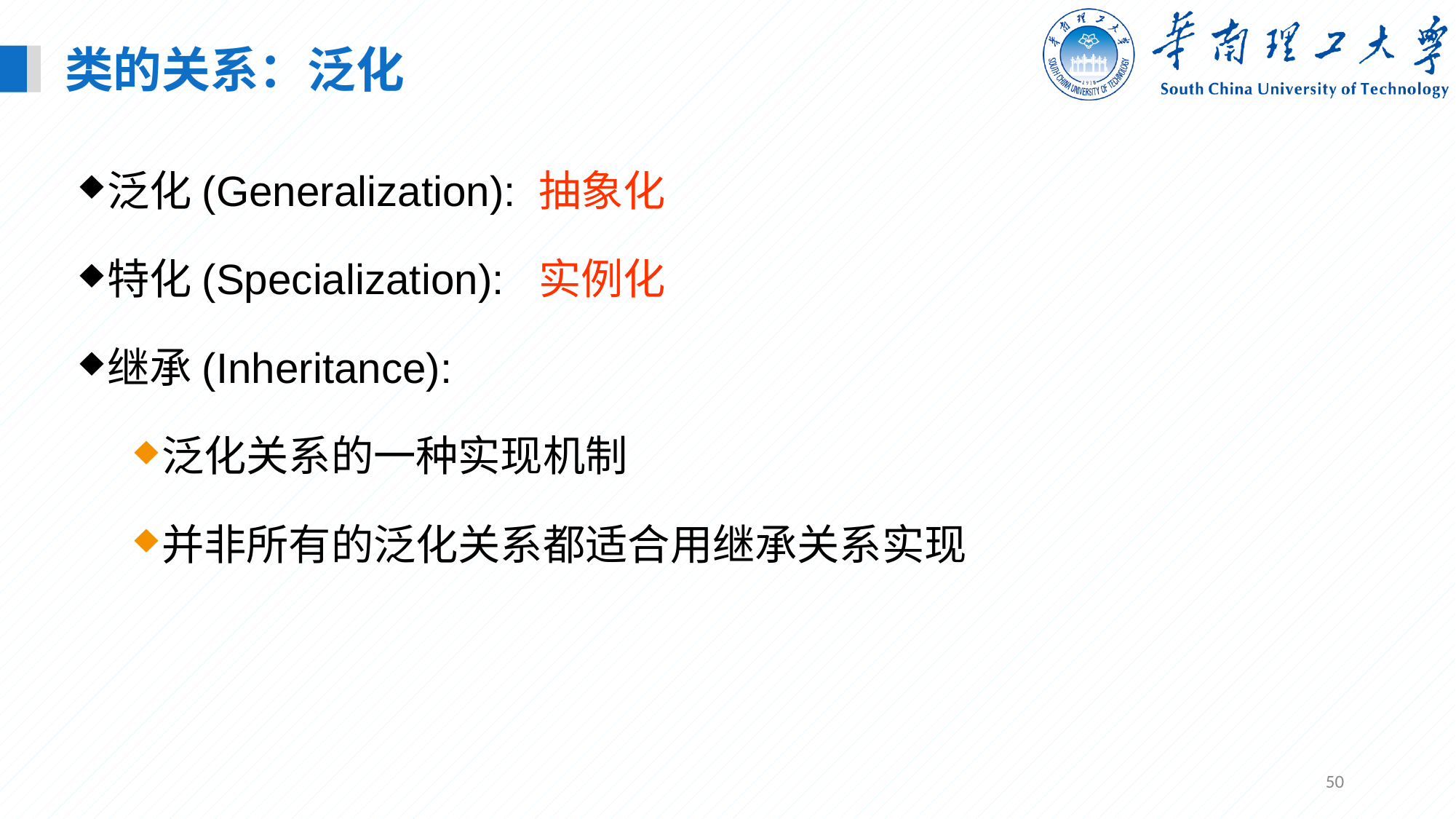

类的关系：泛化
泛化(Generalization): 抽象化
特化(Specialization):  实例化
继承(Inheritance):
泛化关系的一种实现机制
并非所有的泛化关系都适合用继承关系实现
50